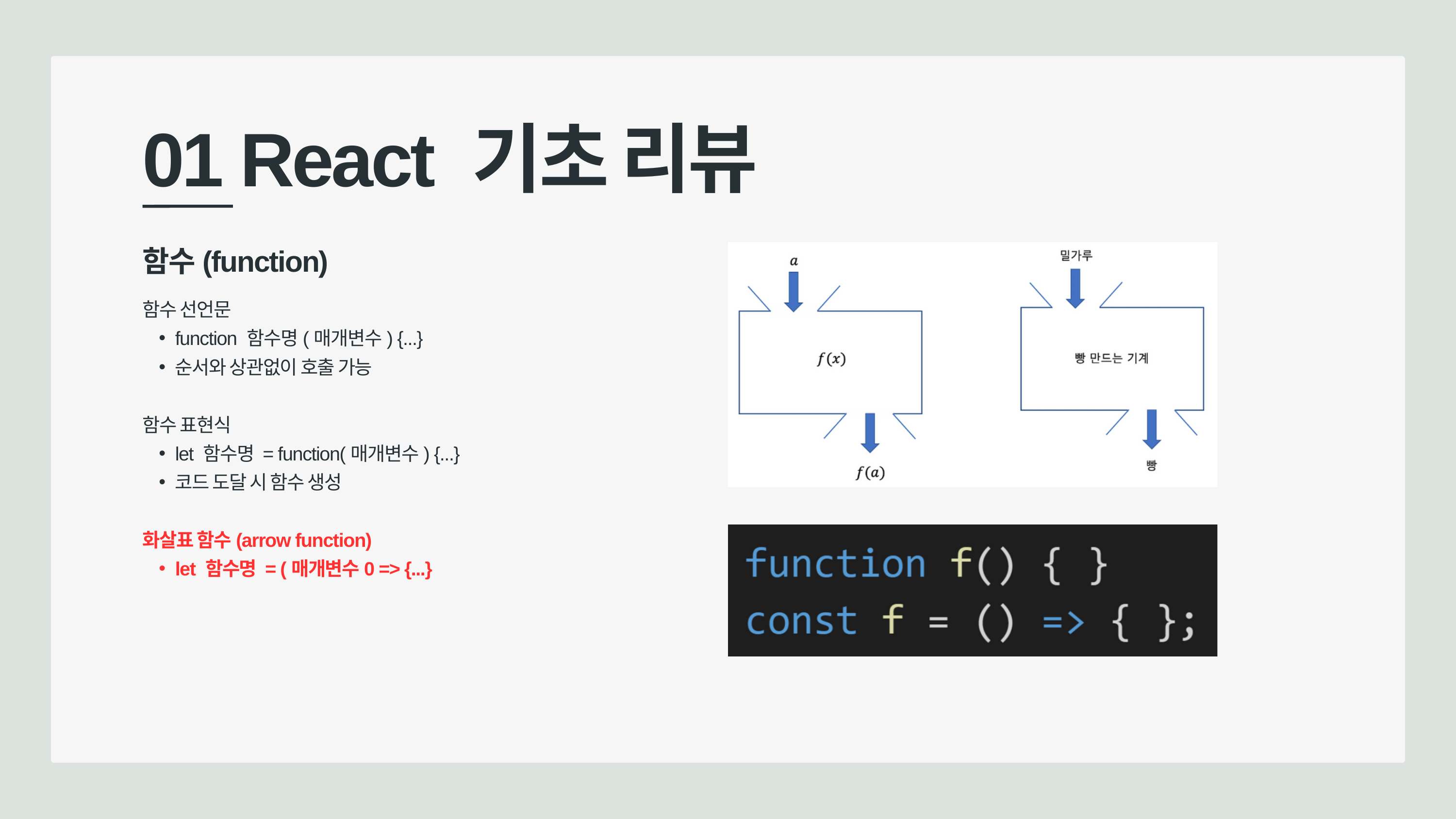

01 React 기초 리뷰

함수(function)

함수 선언문
function 함수명(매개변수) {...}
순서와 상관없이 호출 가능

함수 표현식
let 함수명 = function(매개변수) {...}
코드 도달 시 함수 생성

화살표 함수(arrow function)
let 함수명 = (매개변수0 => {...}